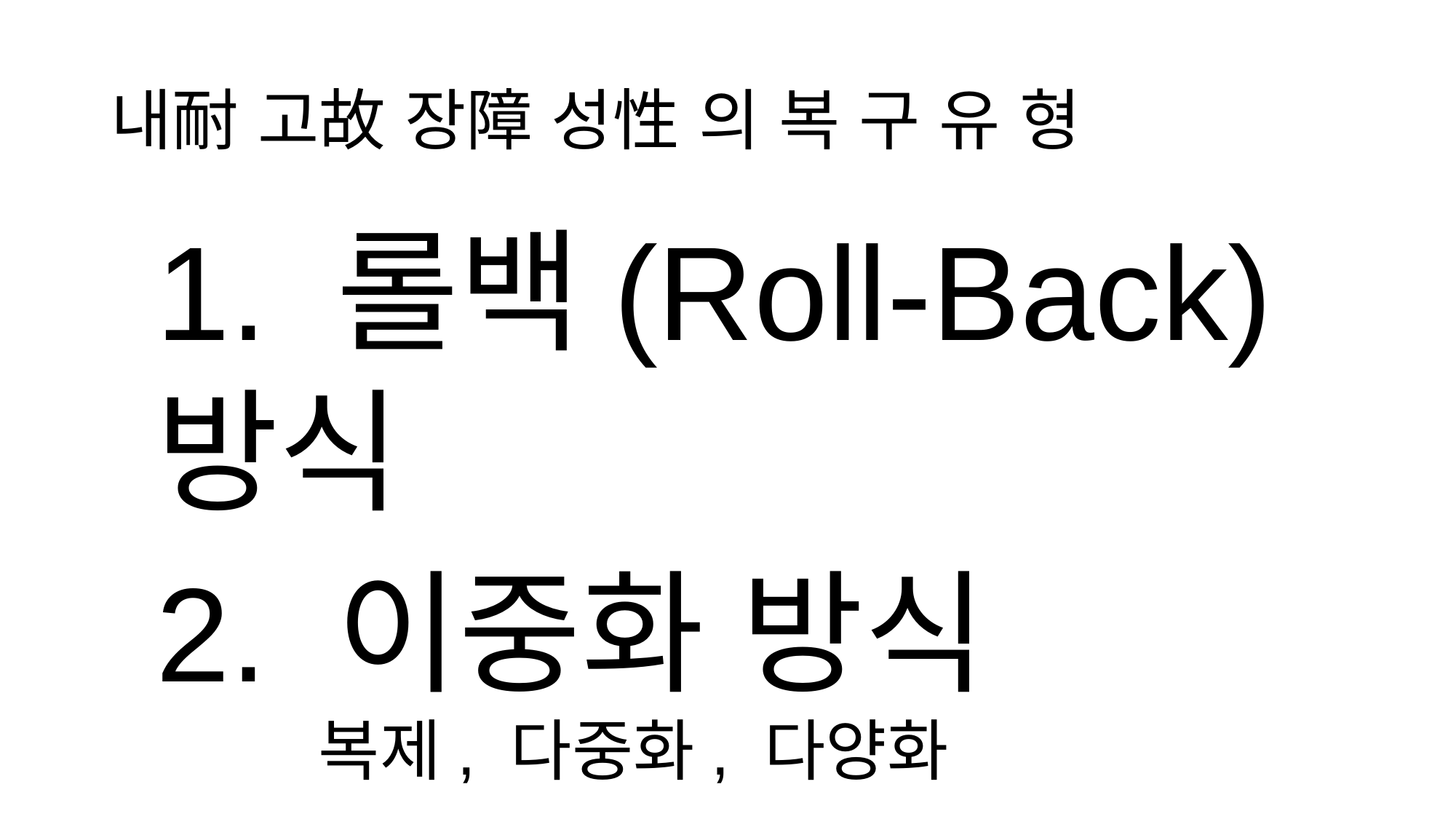

# 내耐 고故 장障 성性 의 복 구 유 형
1. 롤백(Roll-Back) 방식
2. 이중화 방식
	  복제, 다중화, 다양화